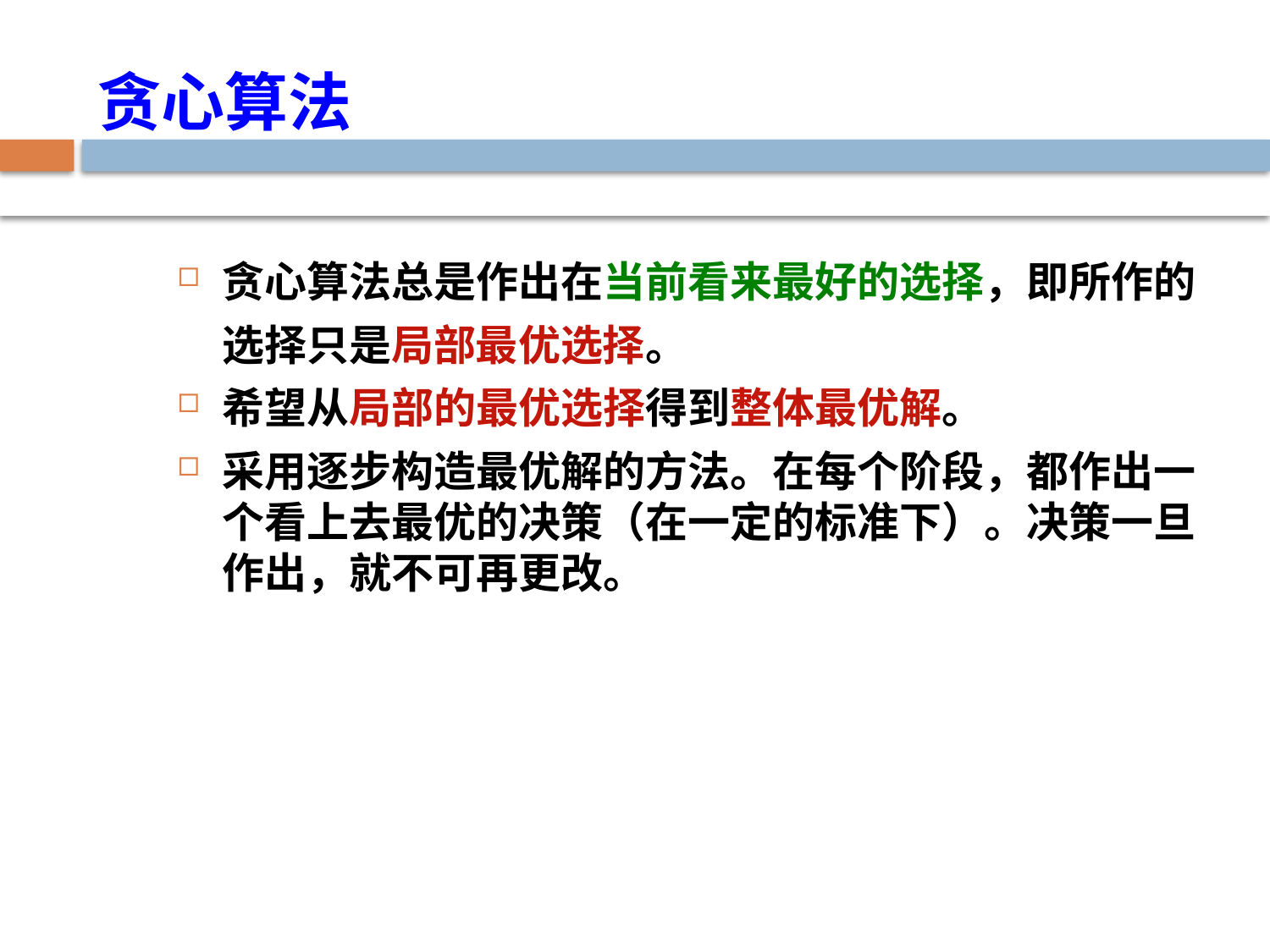

# 贪心算法
贪心算法总是作出在当前看来最好的选择，即所作的选择只是局部最优选择。
希望从局部的最优选择得到整体最优解。
采用逐步构造最优解的方法。在每个阶段，都作出一个看上去最优的决策（在一定的标准下）。决策一旦作出，就不可再更改。